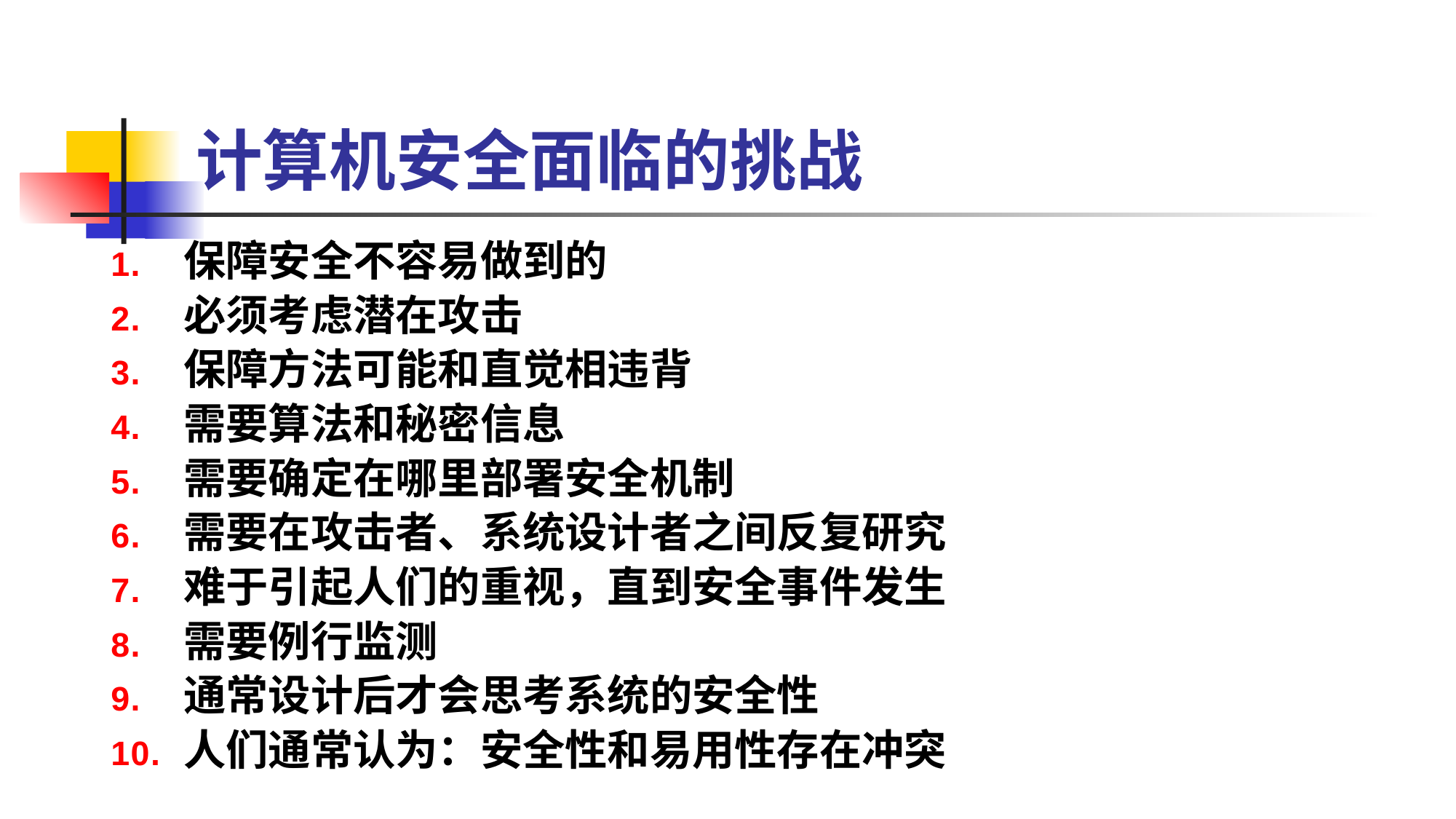

# 计算机安全面临的挑战
保障安全不容易做到的
必须考虑潜在攻击
保障方法可能和直觉相违背
需要算法和秘密信息
需要确定在哪里部署安全机制
需要在攻击者、系统设计者之间反复研究
难于引起人们的重视，直到安全事件发生
需要例行监测
通常设计后才会思考系统的安全性
人们通常认为：安全性和易用性存在冲突